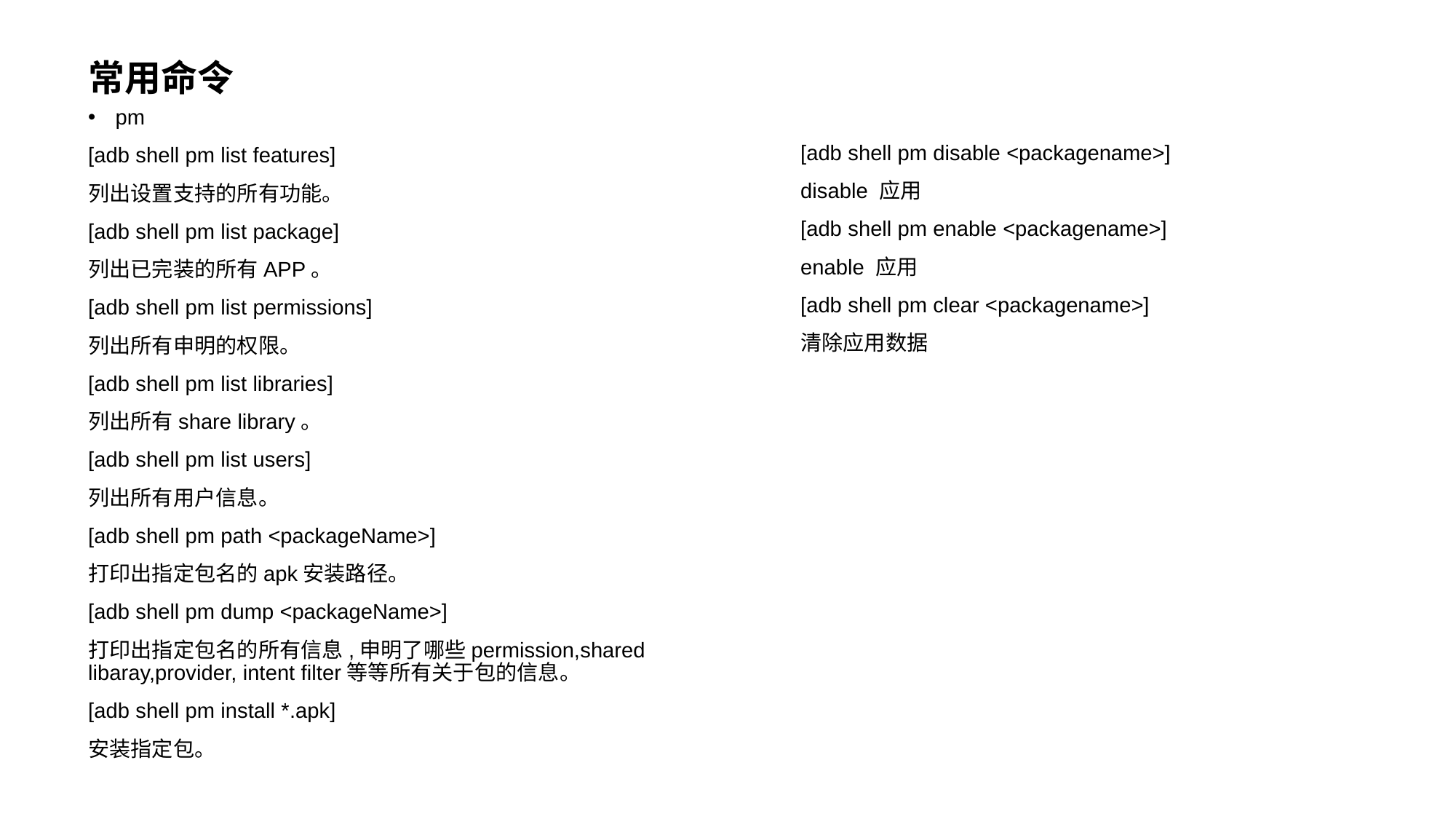

# 常用命令
pm
[adb shell pm list features]
列出设置支持的所有功能。
[adb shell pm list package]
列出已完装的所有APP。
[adb shell pm list permissions]
列出所有申明的权限。
[adb shell pm list libraries]
列出所有share library。
[adb shell pm list users]
列出所有用户信息。
[adb shell pm path <packageName>]
打印出指定包名的apk安装路径。
[adb shell pm dump <packageName>]
打印出指定包名的所有信息,申明了哪些permission,shared libaray,provider, intent filter等等所有关于包的信息。
[adb shell pm install *.apk]
安装指定包。

[adb shell pm disable <packagename>]
disable 应用
[adb shell pm enable <packagename>]
enable 应用
[adb shell pm clear <packagename>]
清除应用数据